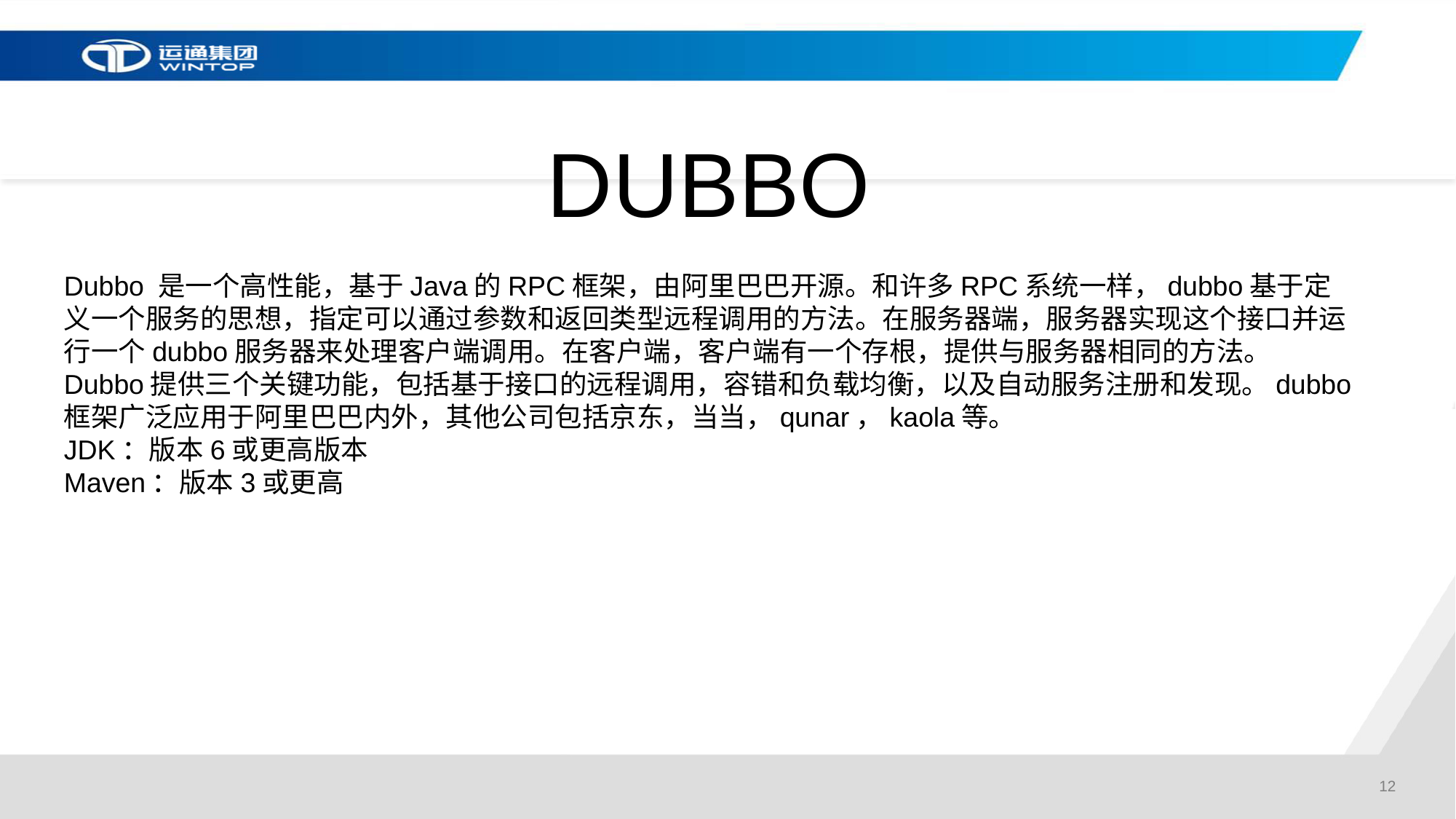

#
DUBBO

Dubbo 是一个高性能，基于Java的RPC框架，由阿里巴巴开源。和许多RPC系统一样，dubbo基于定义一个服务的思想，指定可以通过参数和返回类型远程调用的方法。在服务器端，服务器实现这个接口并运行一个dubbo服务器来处理客户端调用。在客户端，客户端有一个存根，提供与服务器相同的方法。
Dubbo提供三个关键功能，包括基于接口的远程调用，容错和负载均衡，以及自动服务注册和发现。dubbo框架广泛应用于阿里巴巴内外，其他公司包括京东，当当，qunar，kaola等。
JDK：版本6或更高版本
Maven：版本3或更高